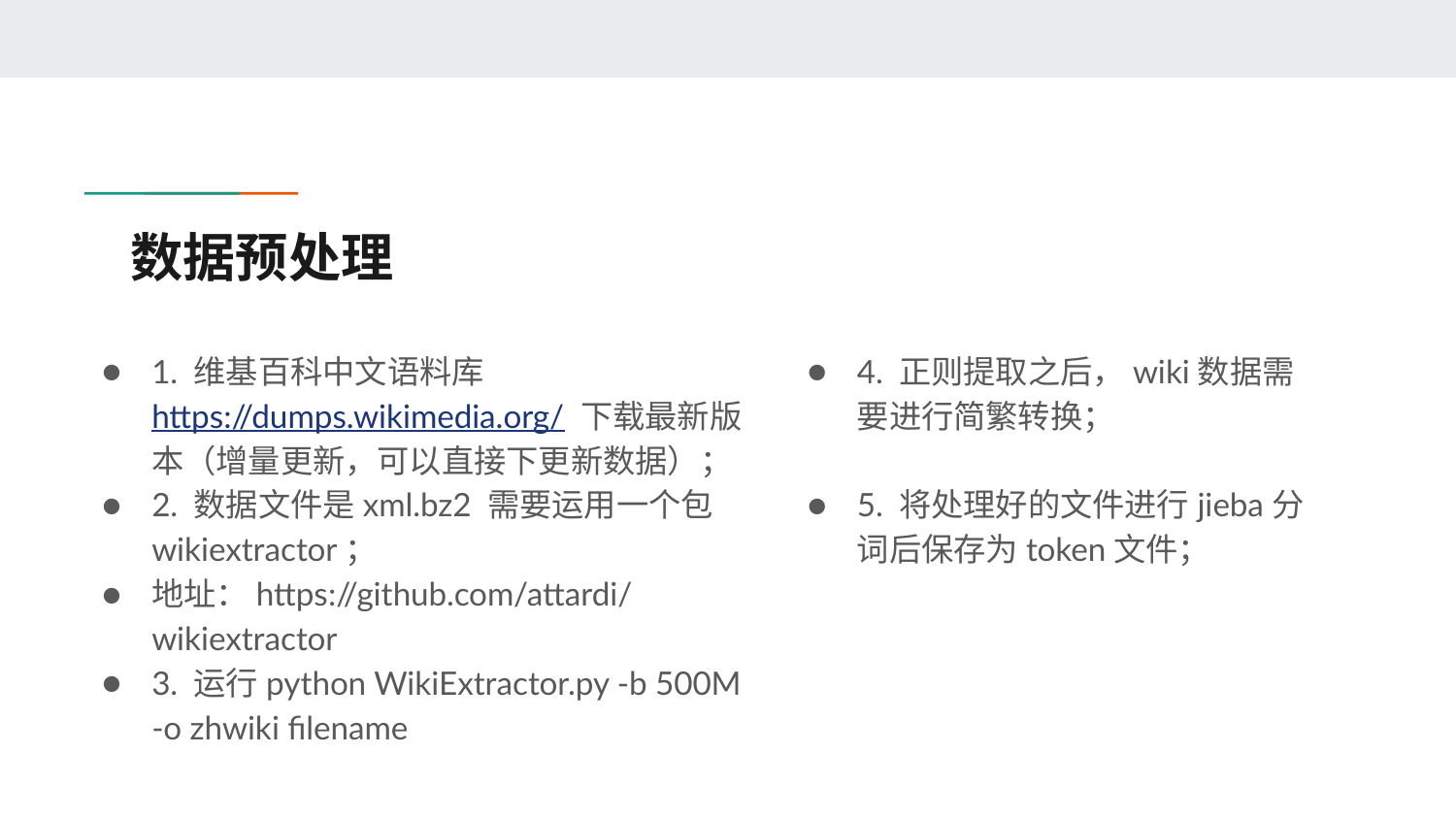

# 数据预处理
1. 维基百科中文语料库 https://dumps.wikimedia.org/ 下载最新版本（增量更新，可以直接下更新数据）；
2. 数据文件是xml.bz2 需要运用一个包 wikiextractor；
地址：https://github.com/attardi/wikiextractor
3. 运行python WikiExtractor.py -b 500M -o zhwiki filename

4. 正则提取之后，wiki数据需要进行简繁转换；

5. 将处理好的文件进行jieba分词后保存为token文件；